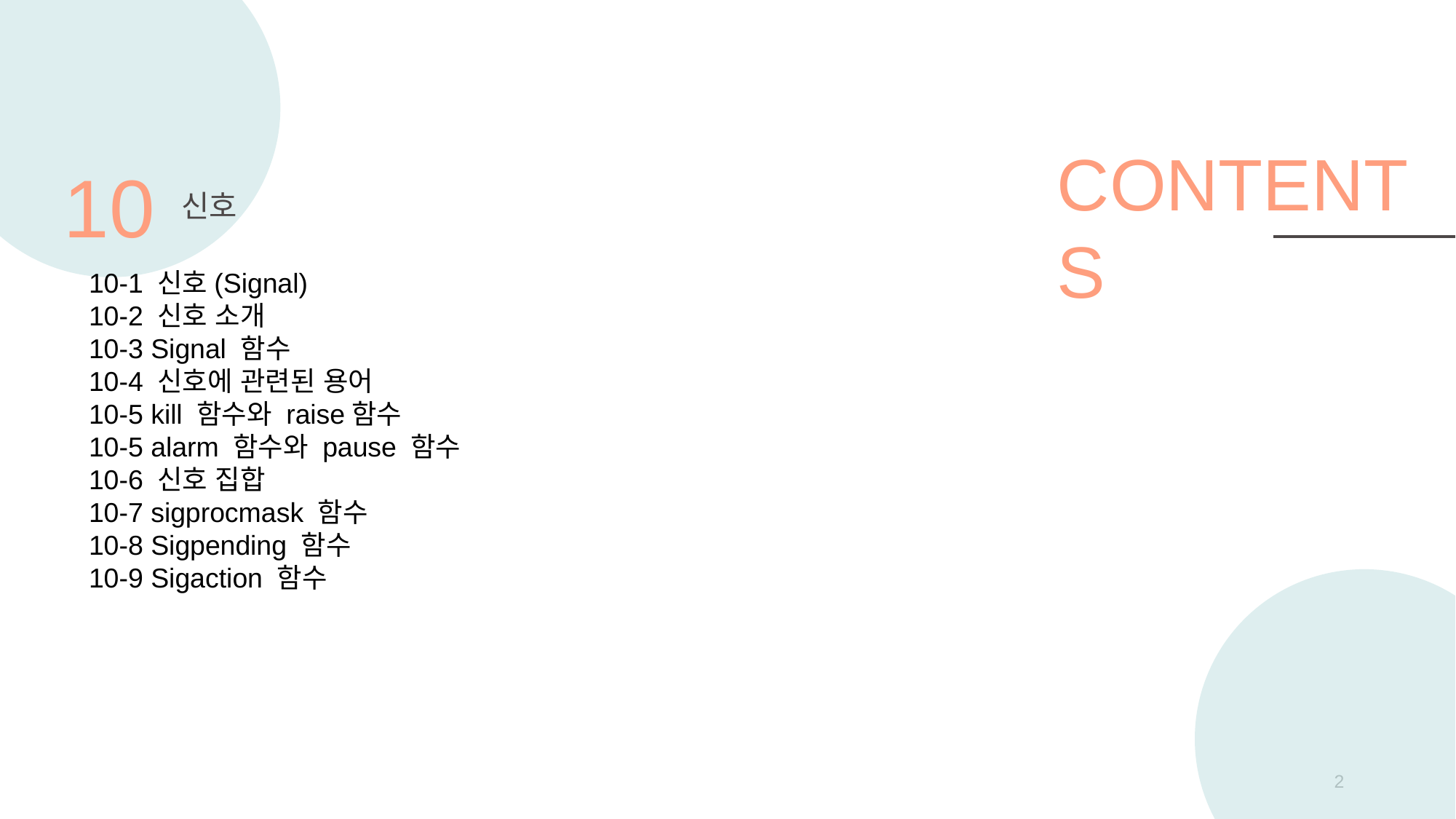

CONTENTS
10
신호
10-1 신호(Signal)
10-2 신호 소개
10-3 Signal 함수
10-4 신호에 관련된 용어
10-5 kill 함수와 raise함수
10-5 alarm 함수와 pause 함수
10-6 신호 집합
10-7 sigprocmask 함수
10-8 Sigpending 함수
10-9 Sigaction 함수

2